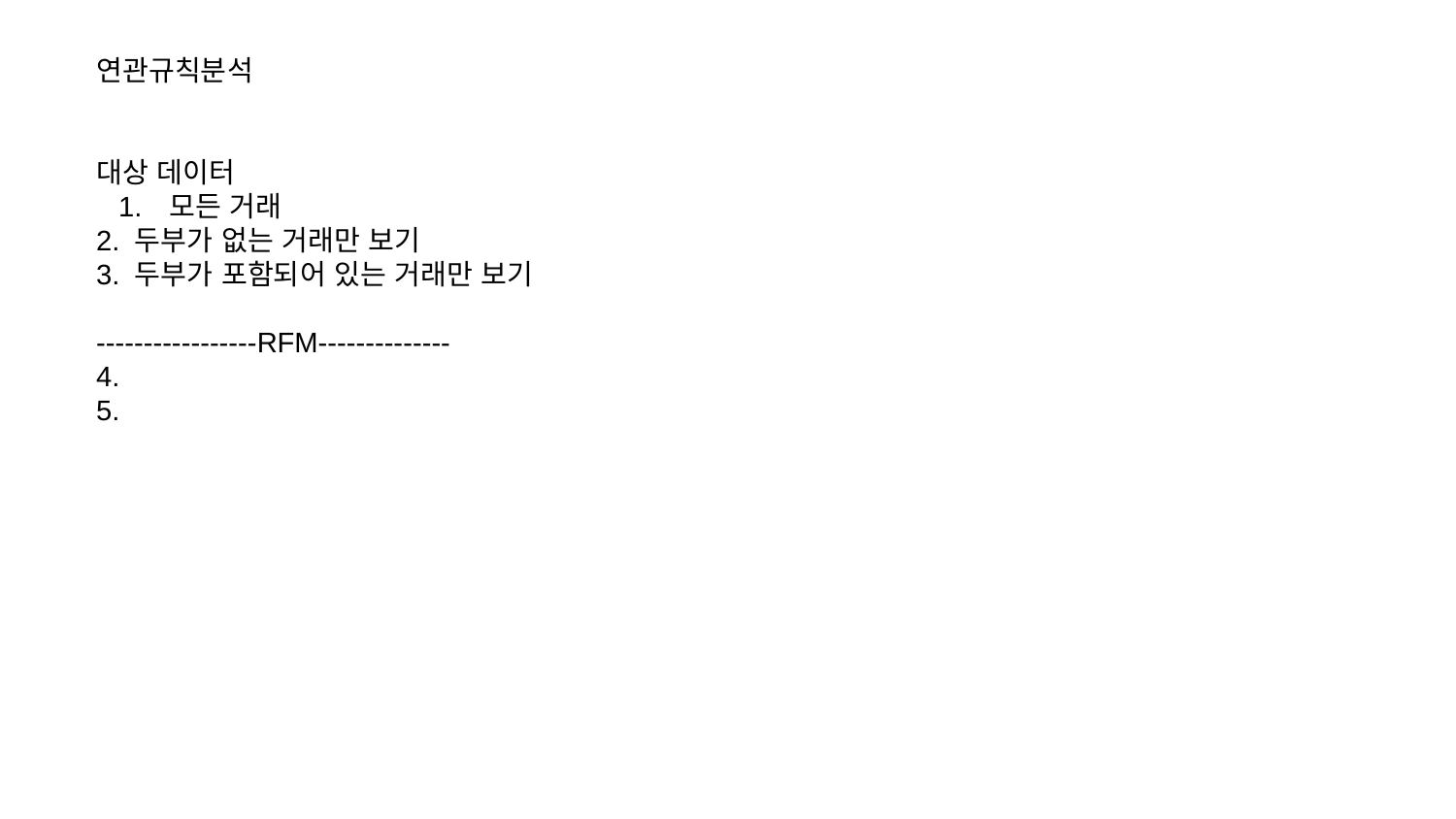

연관규칙분석

대상 데이터
모든 거래
2. 두부가 없는 거래만 보기
3. 두부가 포함되어 있는 거래만 보기

-----------------RFM--------------
4.
5.